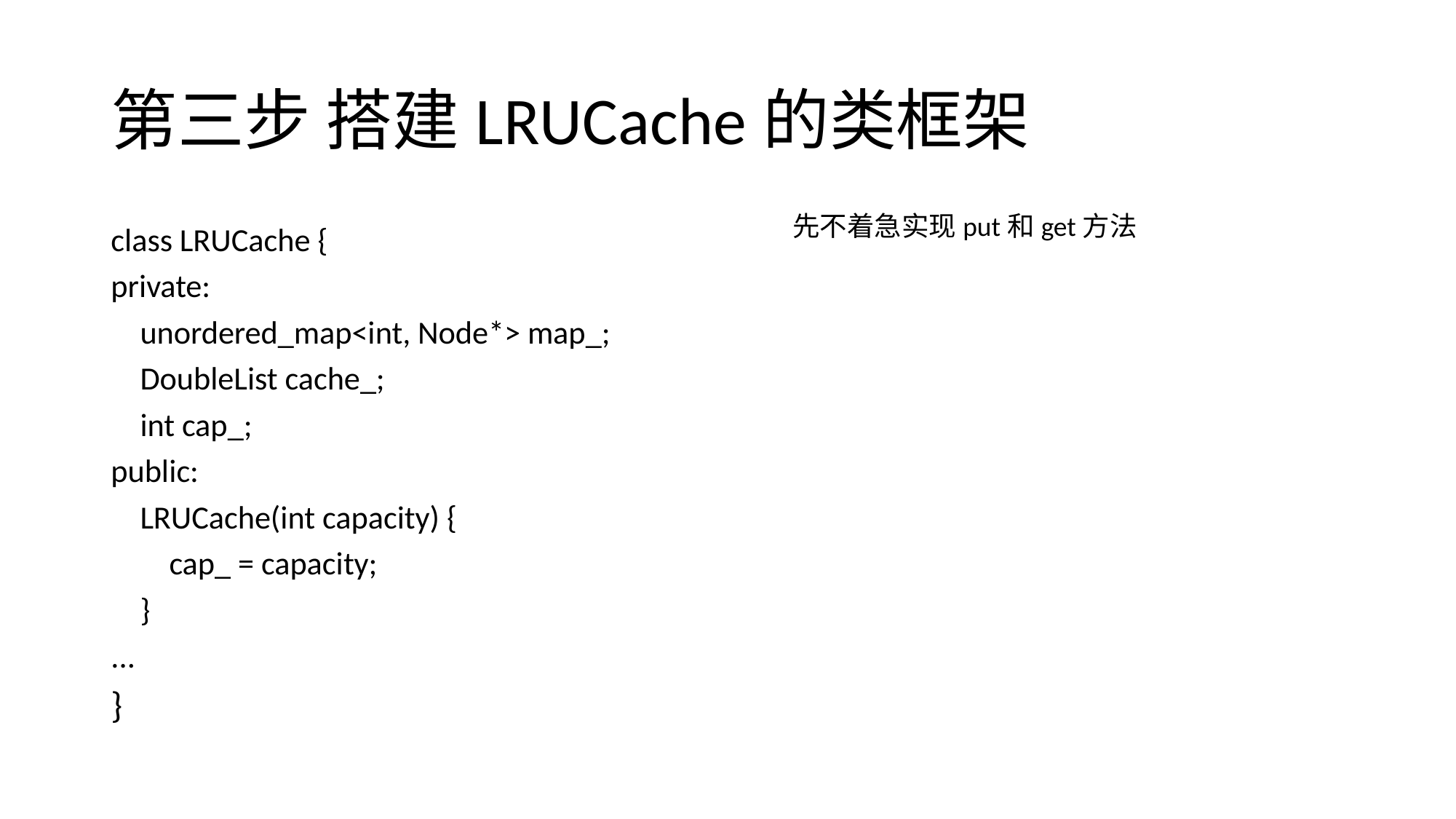

# 第三步 搭建LRUCache的类框架
先不着急实现put和get方法
class LRUCache {
private:
    unordered_map<int, Node*> map_;
    DoubleList cache_;
    int cap_;
public:
    LRUCache(int capacity) {
        cap_ = capacity;
    }
...
}